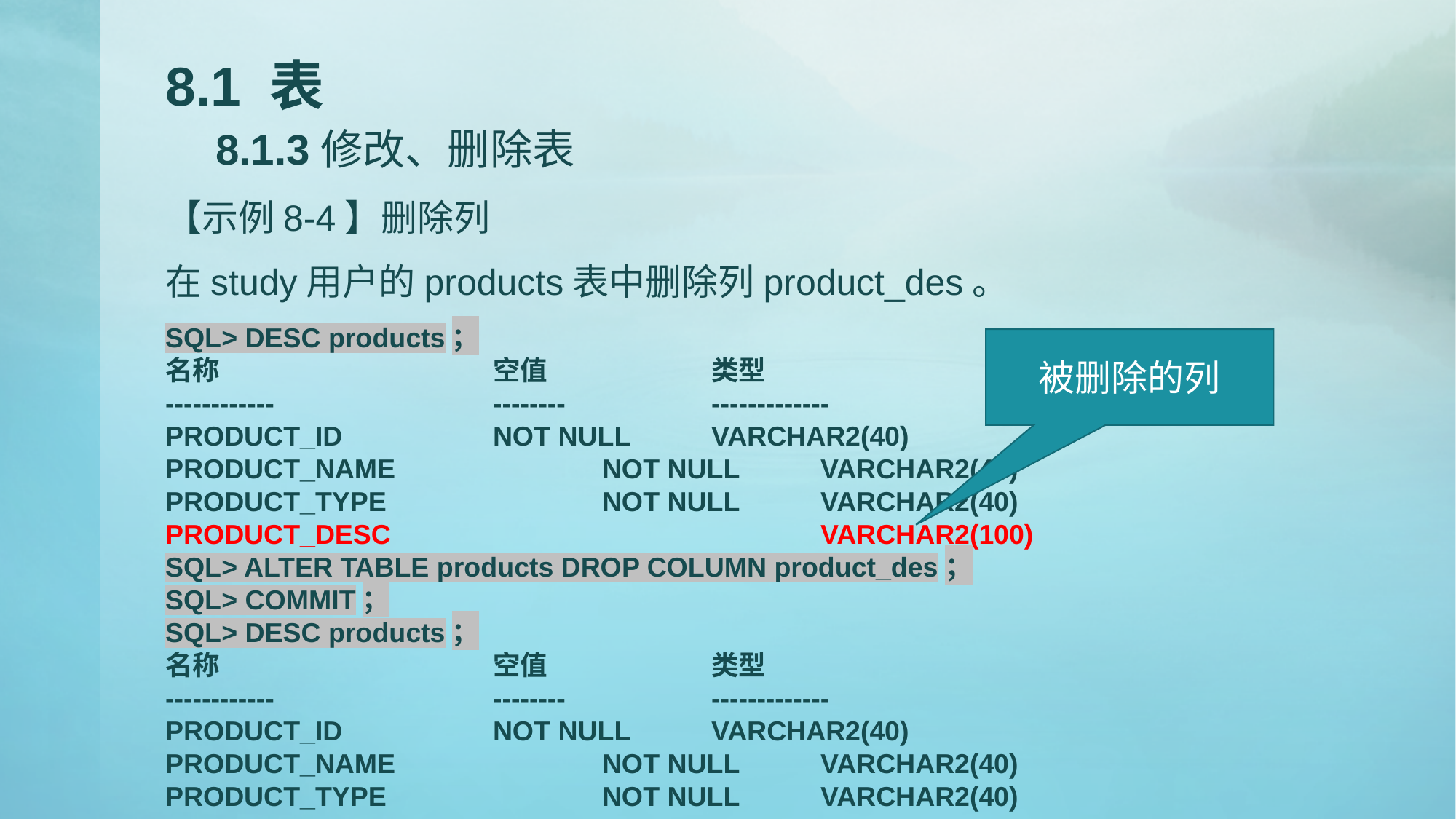

# 8.1 表 8.1.3修改、删除表
【示例8-4】删除列
在study用户的products表中删除列product_des。

SQL> DESC products；
名称			空值		类型
------------		--------		-------------
PRODUCT_ID		NOT NULL	VARCHAR2(40)
PRODUCT_NAME		NOT NULL	VARCHAR2(40)
PRODUCT_TYPE		NOT NULL	VARCHAR2(40)
PRODUCT_DESC				VARCHAR2(100)
SQL> ALTER TABLE products DROP COLUMN product_des；
SQL> COMMIT；
SQL> DESC products；
名称			空值		类型
------------		--------		-------------
PRODUCT_ID		NOT NULL	VARCHAR2(40)
PRODUCT_NAME		NOT NULL	VARCHAR2(40)
PRODUCT_TYPE		NOT NULL	VARCHAR2(40)
被删除的列